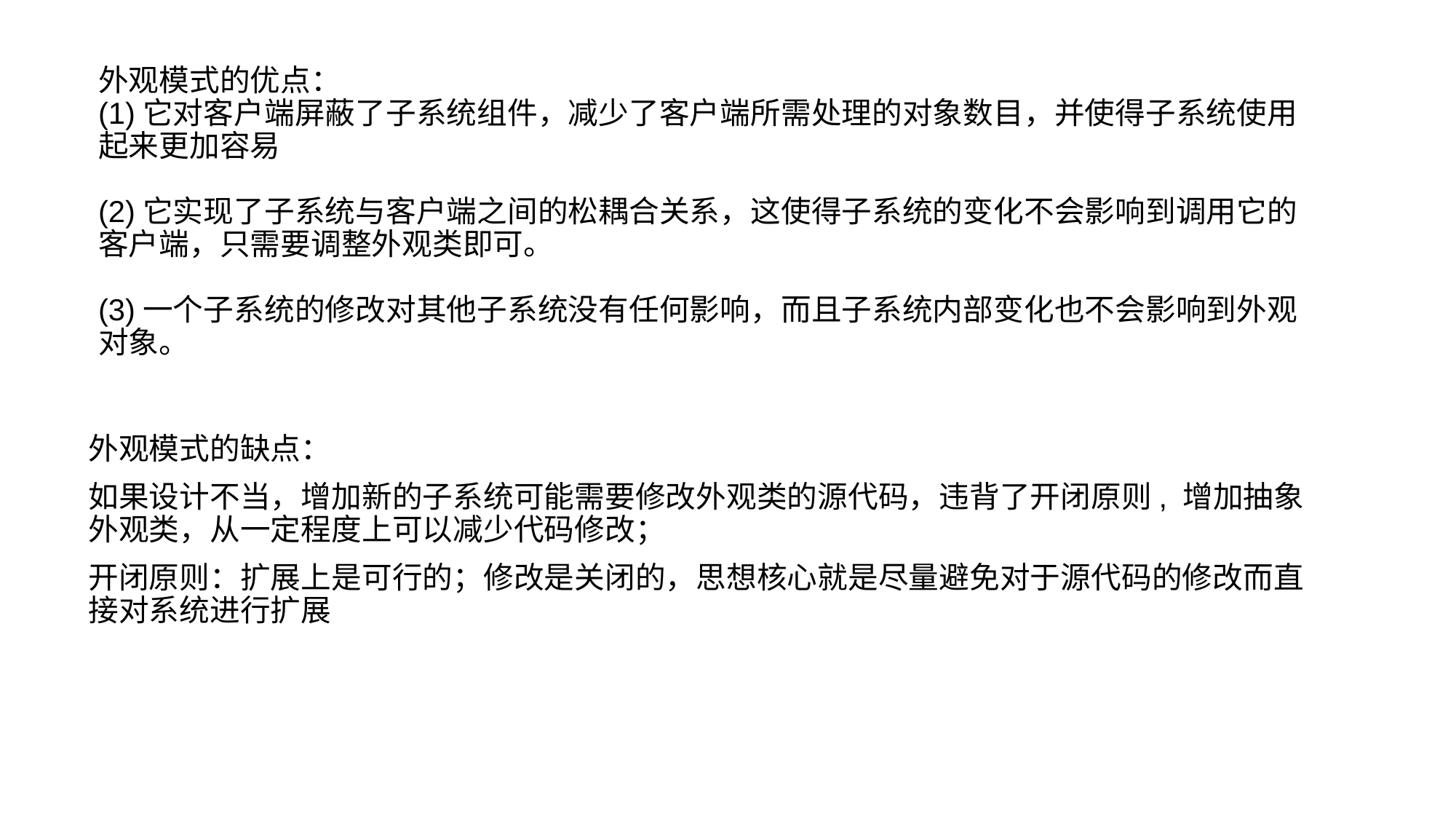

# 外观模式的优点： (1)它对客户端屏蔽了子系统组件，减少了客户端所需处理的对象数目，并使得子系统使用起来更加容易 (2)它实现了子系统与客户端之间的松耦合关系，这使得子系统的变化不会影响到调用它的客户端，只需要调整外观类即可。 (3)一个子系统的修改对其他子系统没有任何影响，而且子系统内部变化也不会影响到外观对象。
外观模式的缺点：
如果设计不当，增加新的子系统可能需要修改外观类的源代码，违背了开闭原则, 增加抽象外观类，从一定程度上可以减少代码修改；
开闭原则：扩展上是可行的；修改是关闭的，思想核心就是尽量避免对于源代码的修改而直接对系统进行扩展